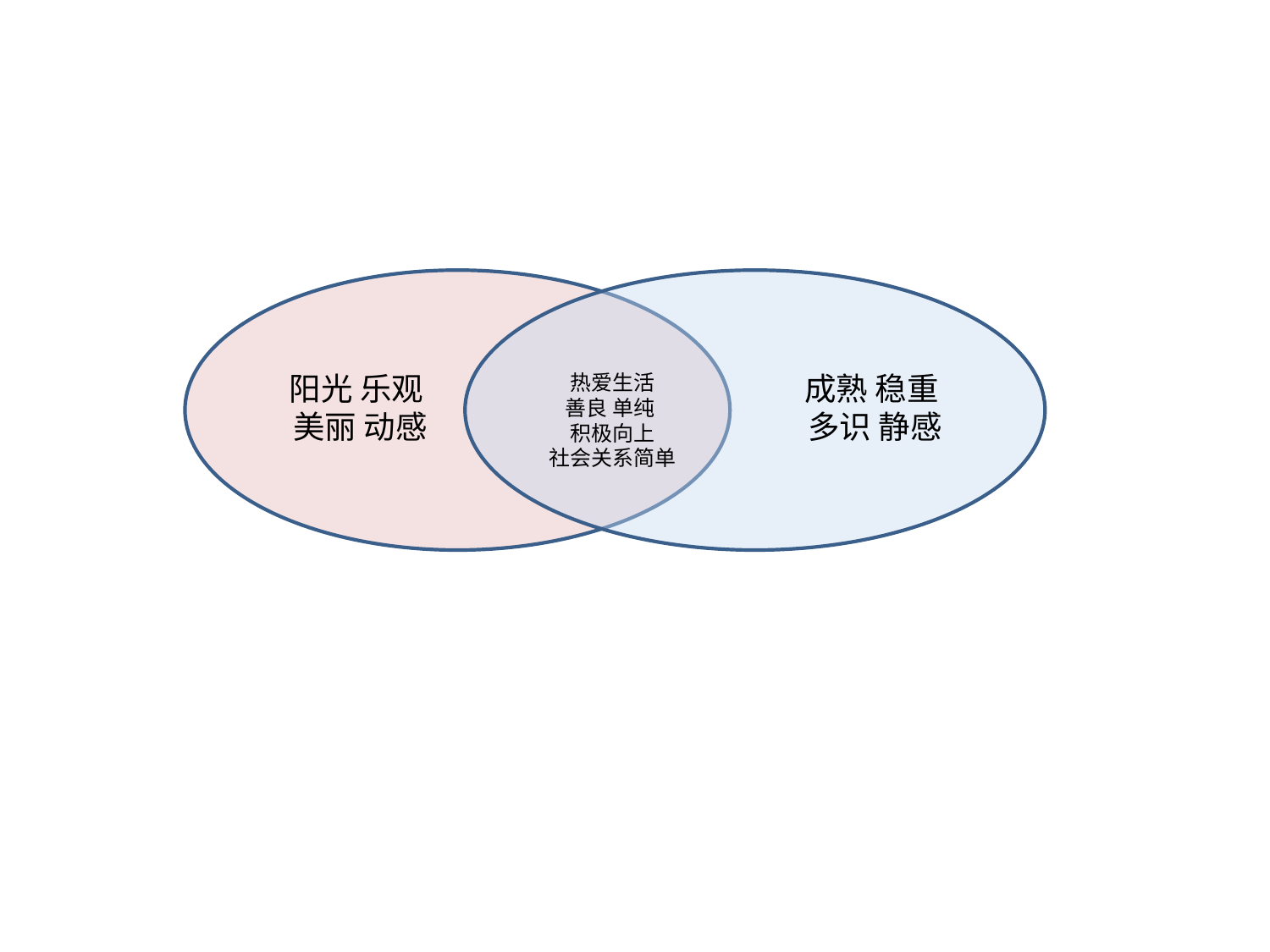

阳光 乐观
美丽 动感
热爱生活
善良 单纯
积极向上
社会关系简单
成熟 稳重
多识 静感